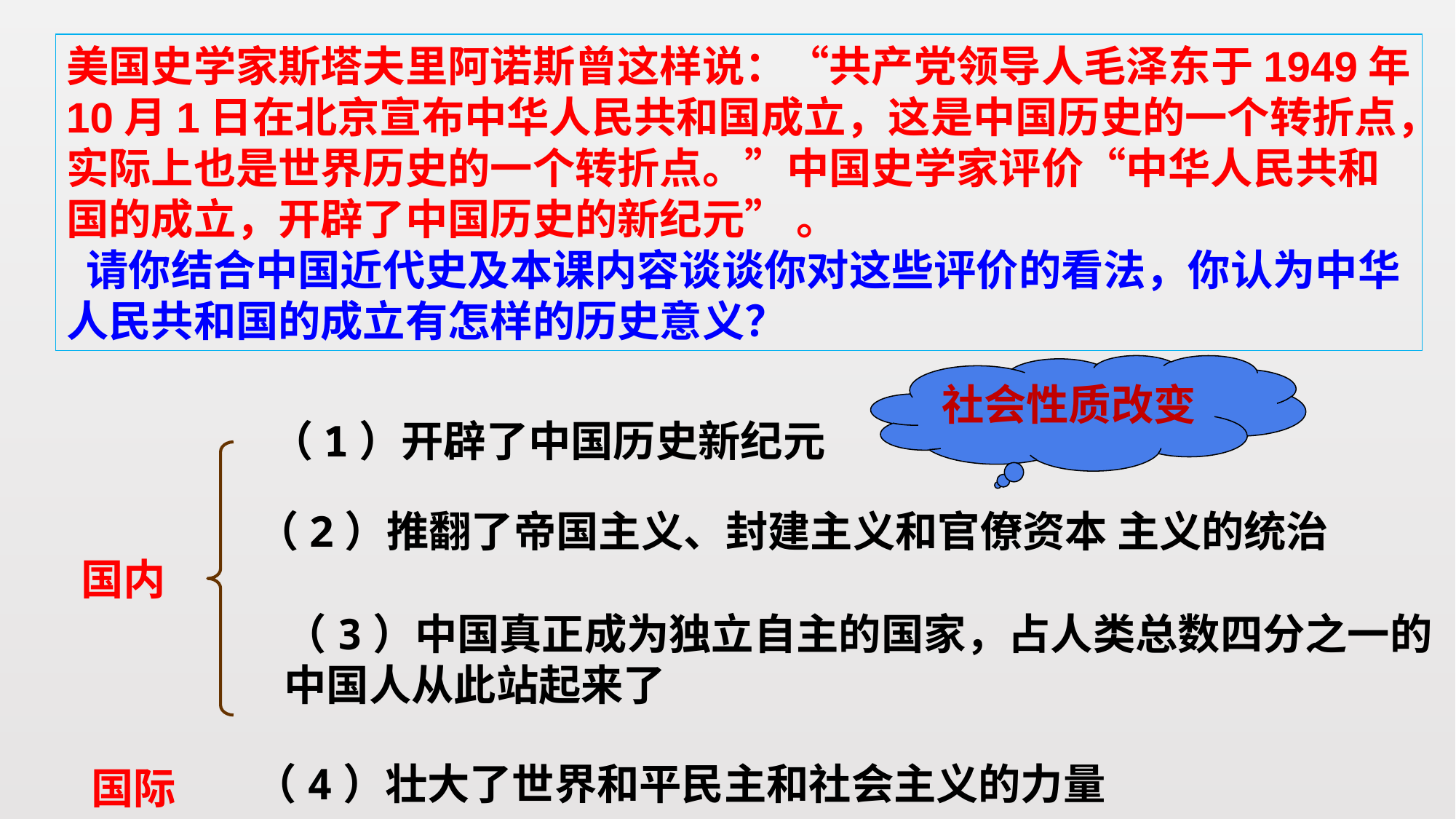

美国史学家斯塔夫里阿诺斯曾这样说：“共产党领导人毛泽东于1949年10月1日在北京宣布中华人民共和国成立，这是中国历史的一个转折点，实际上也是世界历史的一个转折点。”中国史学家评价“中华人民共和国的成立，开辟了中国历史的新纪元” 。
 请你结合中国近代史及本课内容谈谈你对这些评价的看法，你认为中华人民共和国的成立有怎样的历史意义？
社会性质改变
（1）开辟了中国历史新纪元

（2）推翻了帝国主义、封建主义和官僚资本 主义的统治

国内
（3）中国真正成为独立自主的国家，占人类总数四分之一的中国人从此站起来了

（4）壮大了世界和平民主和社会主义的力量
国际